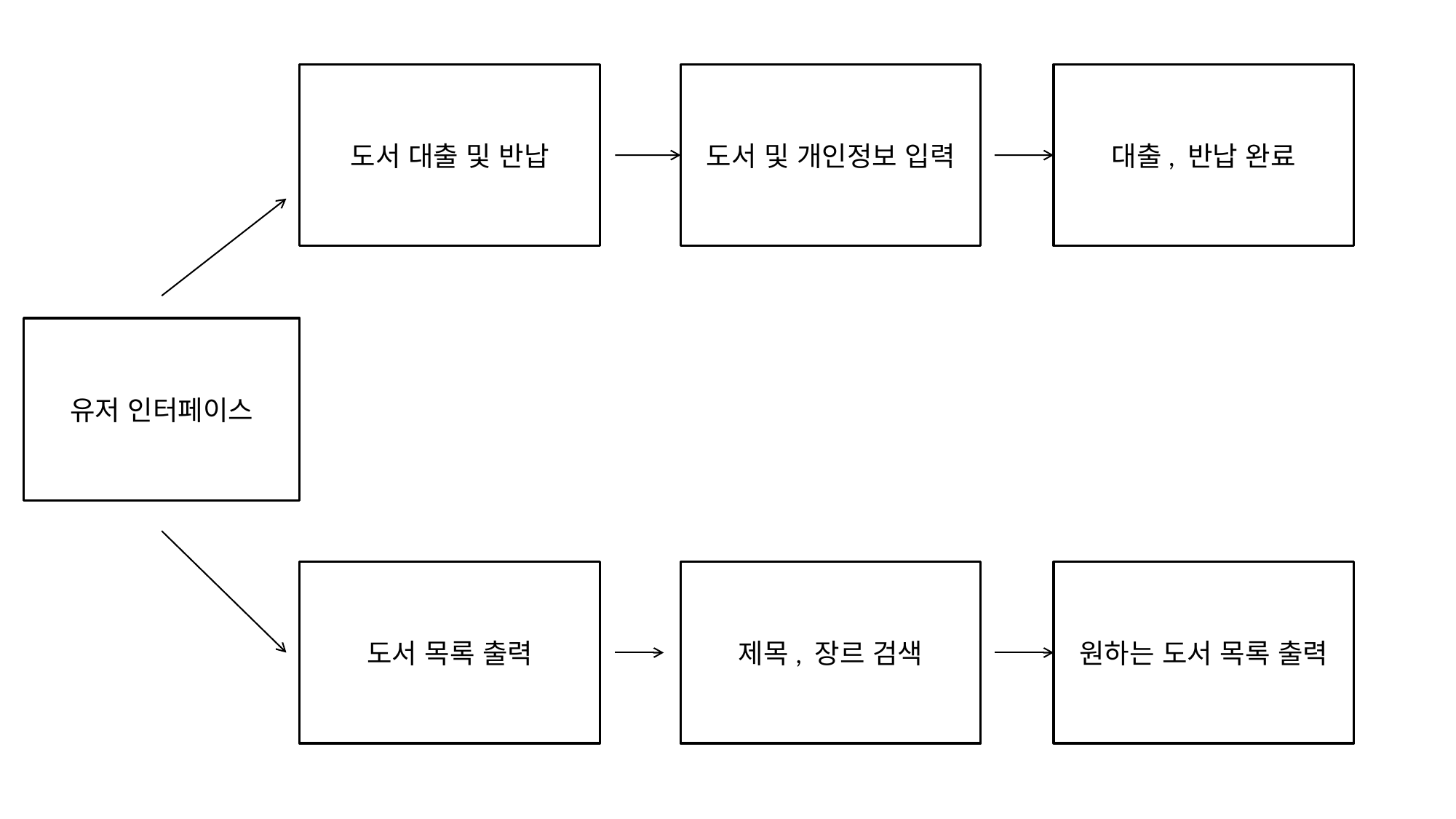

도서 대출 및 반납
도서 및 개인정보 입력
대출, 반납 완료
유저 인터페이스
도서 목록 출력
제목, 장르 검색
원하는 도서 목록 출력